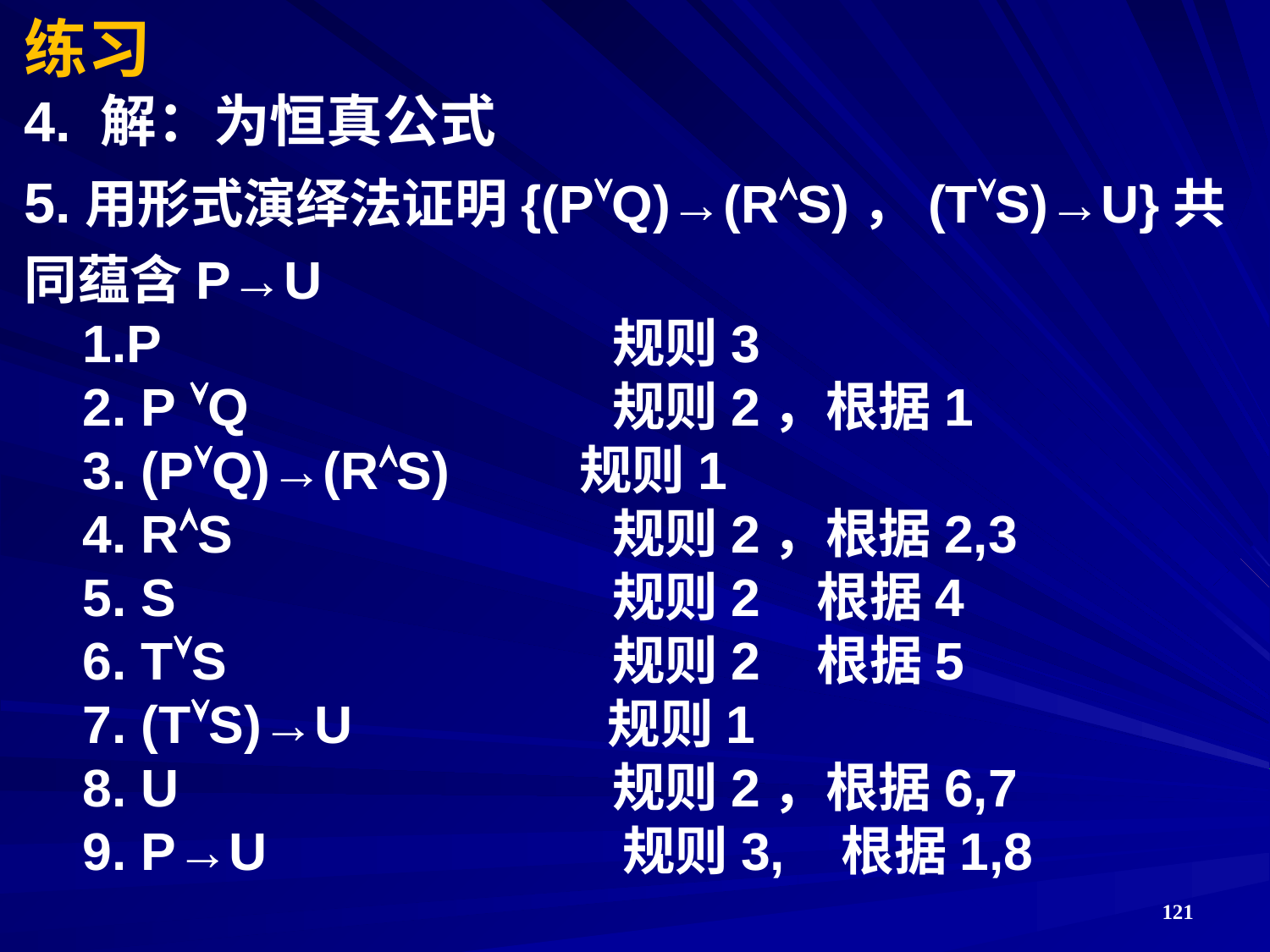

# 练习
4. 解：为恒真公式
5.用形式演绎法证明{(P∨Q)→(R∧S)，(T∨S)→U}共同蕴含P→U
    1.P   	                      规则3
    2. P ∨Q	                      规则2，根据1
    3. (P∨Q)→(R∧S)        规则1
    4. R∧S 	                      规则2，根据2,3
    5. S 	                      规则2   根据4
    6. T∨S  	                      规则2   根据5
    7. (T∨S)→U  	             规则1
    8. U 	                      规则2，根据6,7
    9. P→U 	              规则3,   根据1,8

121